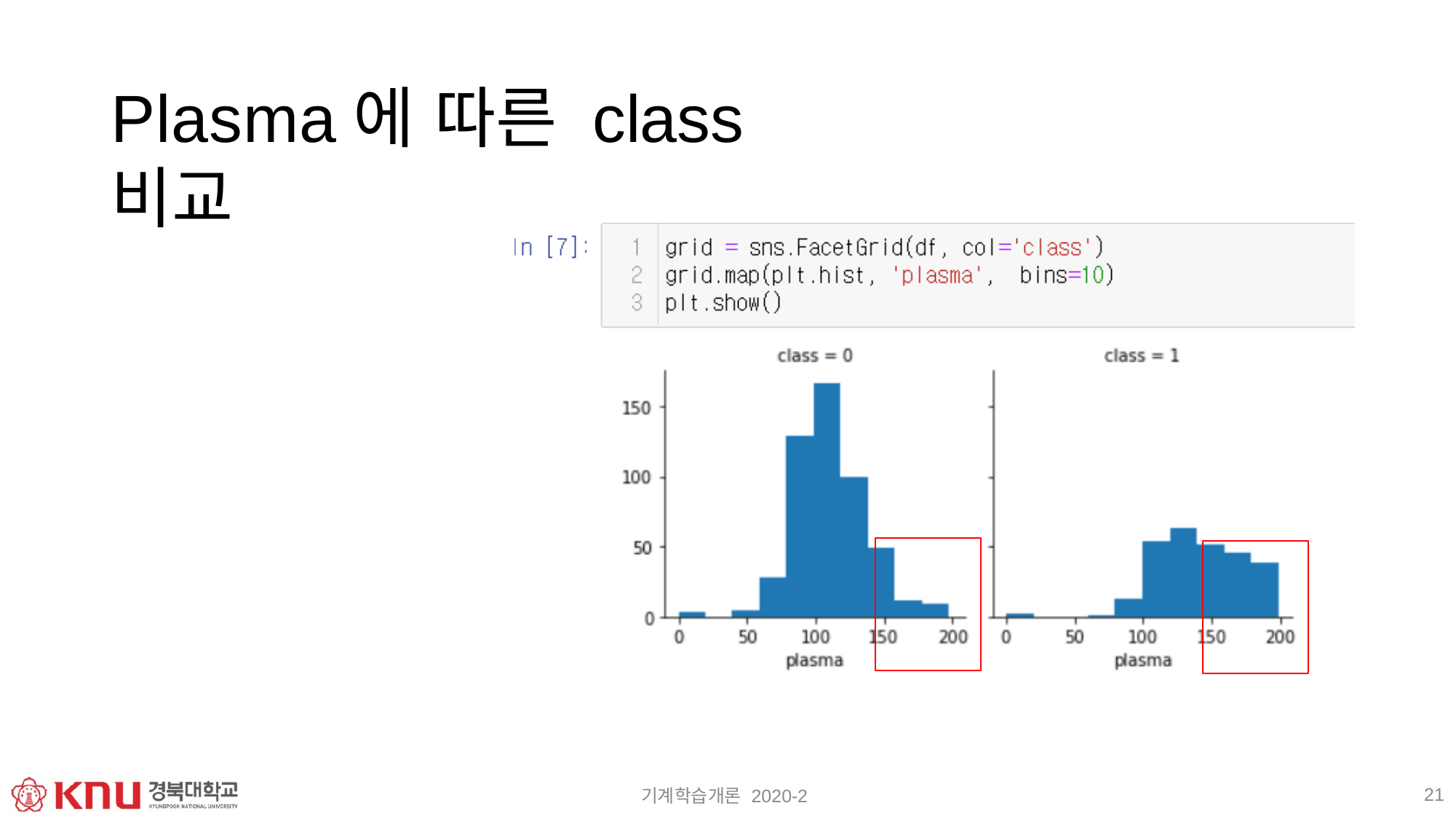

# Plasma에 따른 class 비교

21
기계학습개론 2020-2